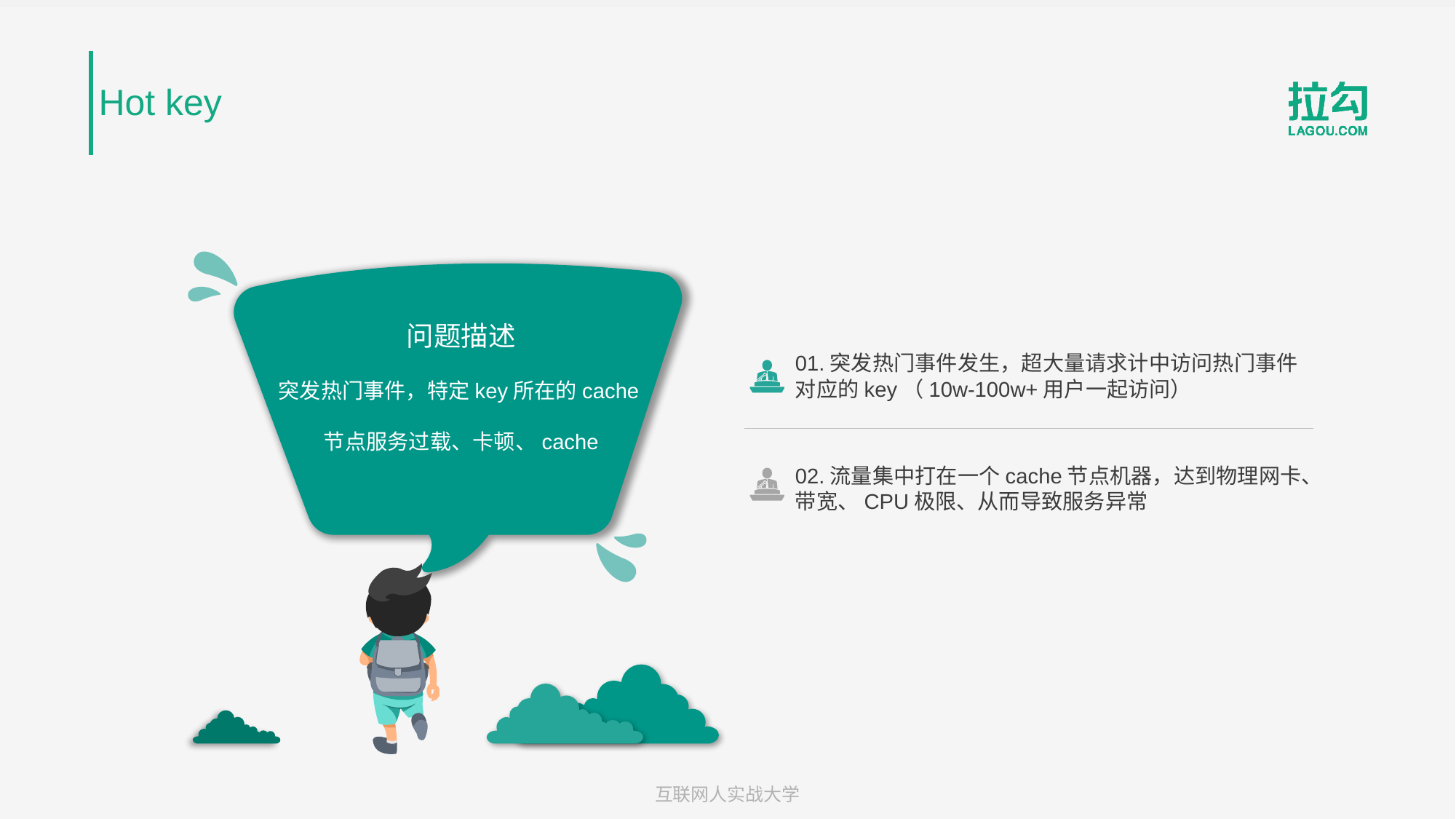

Hot key

问题描述
突发热门事件，特定key所在的cache节点服务过载、卡顿、cache

01.突发热门事件发生，超大量请求计中访问热门事件
对应的key（10w-100w+用户一起访问）

02.流量集中打在一个cache节点机器，达到物理网卡、
带宽、CPU极限、从而导致服务异常